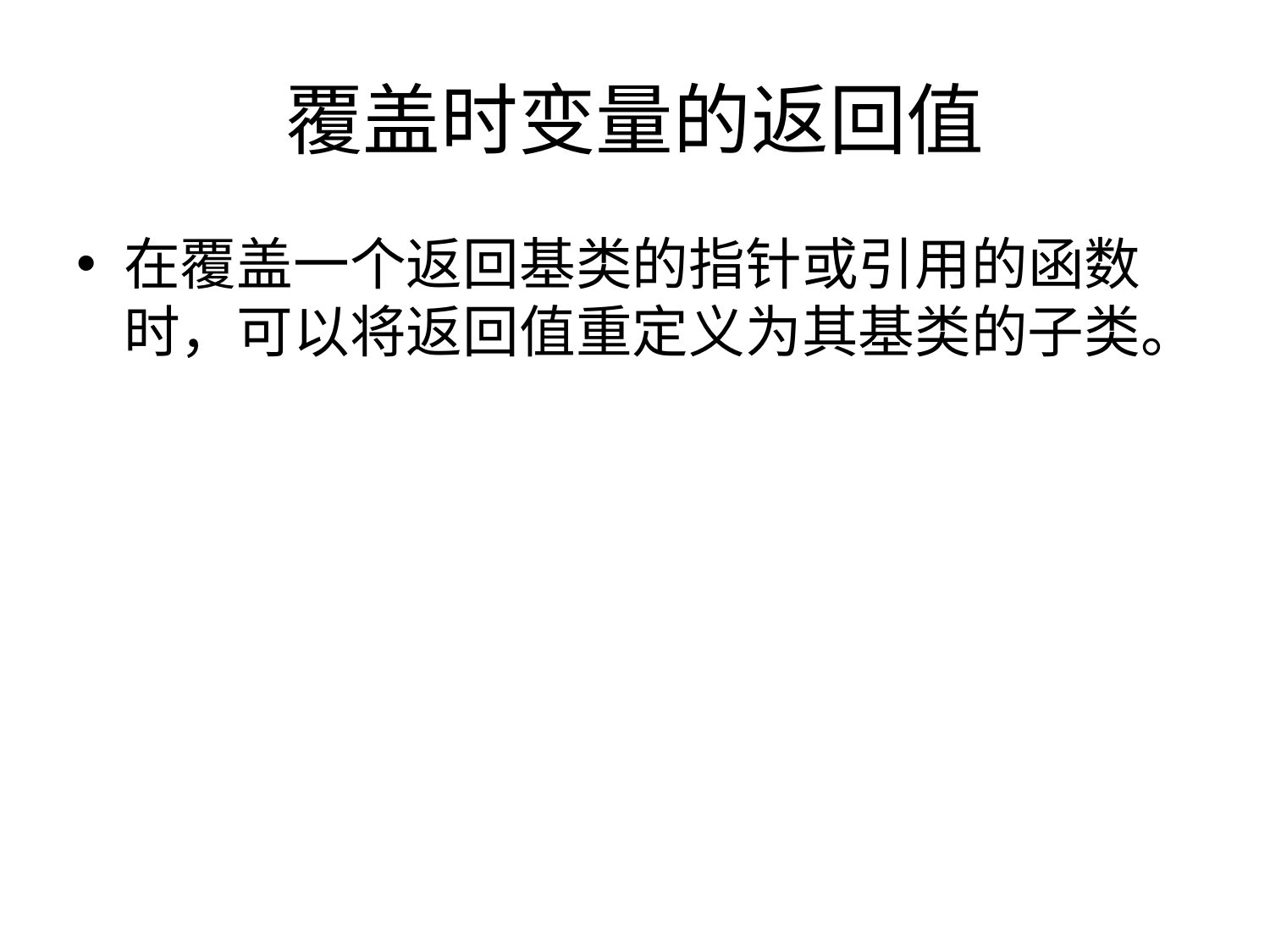

# 覆盖时变量的返回值
在覆盖一个返回基类的指针或引用的函数时，可以将返回值重定义为其基类的子类。